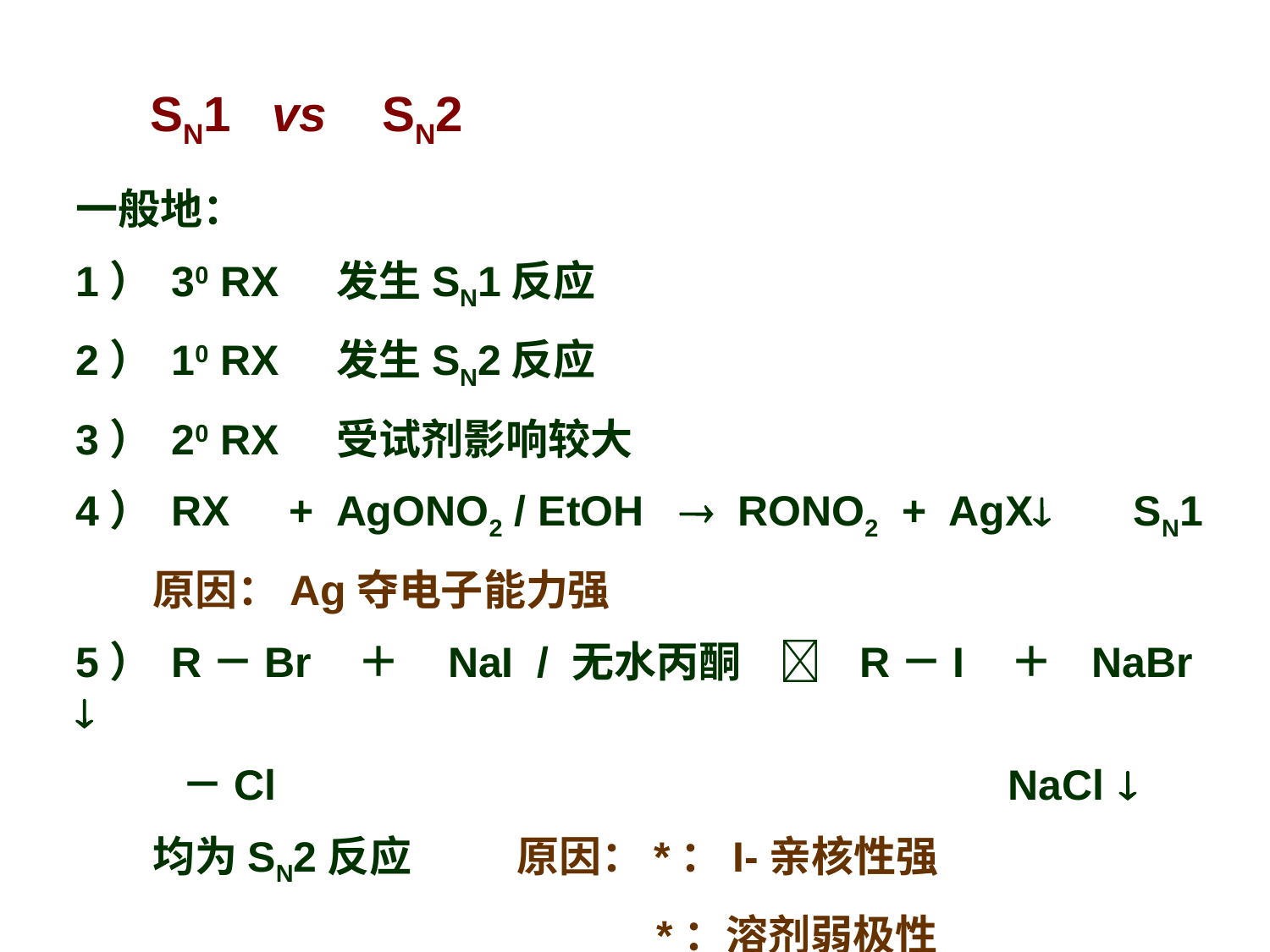

SN1   vs    SN2
一般地：
1） 30 RX    发生SN1反应
2） 10 RX    发生SN2反应
3） 20 RX    受试剂影响较大
4） RX     +  AgONO2 / EtOH   →  RONO2  +  AgX↓       SN1
       原因：Ag夺电子能力强
5） R－Br   ＋    NaI  / 无水丙酮    →   R－I   ＋   NaBr ↓
          －Cl                                                              NaCl ↓
       均为SN2反应           原因：*：I-亲核性强
                                                 *：溶剂弱极性